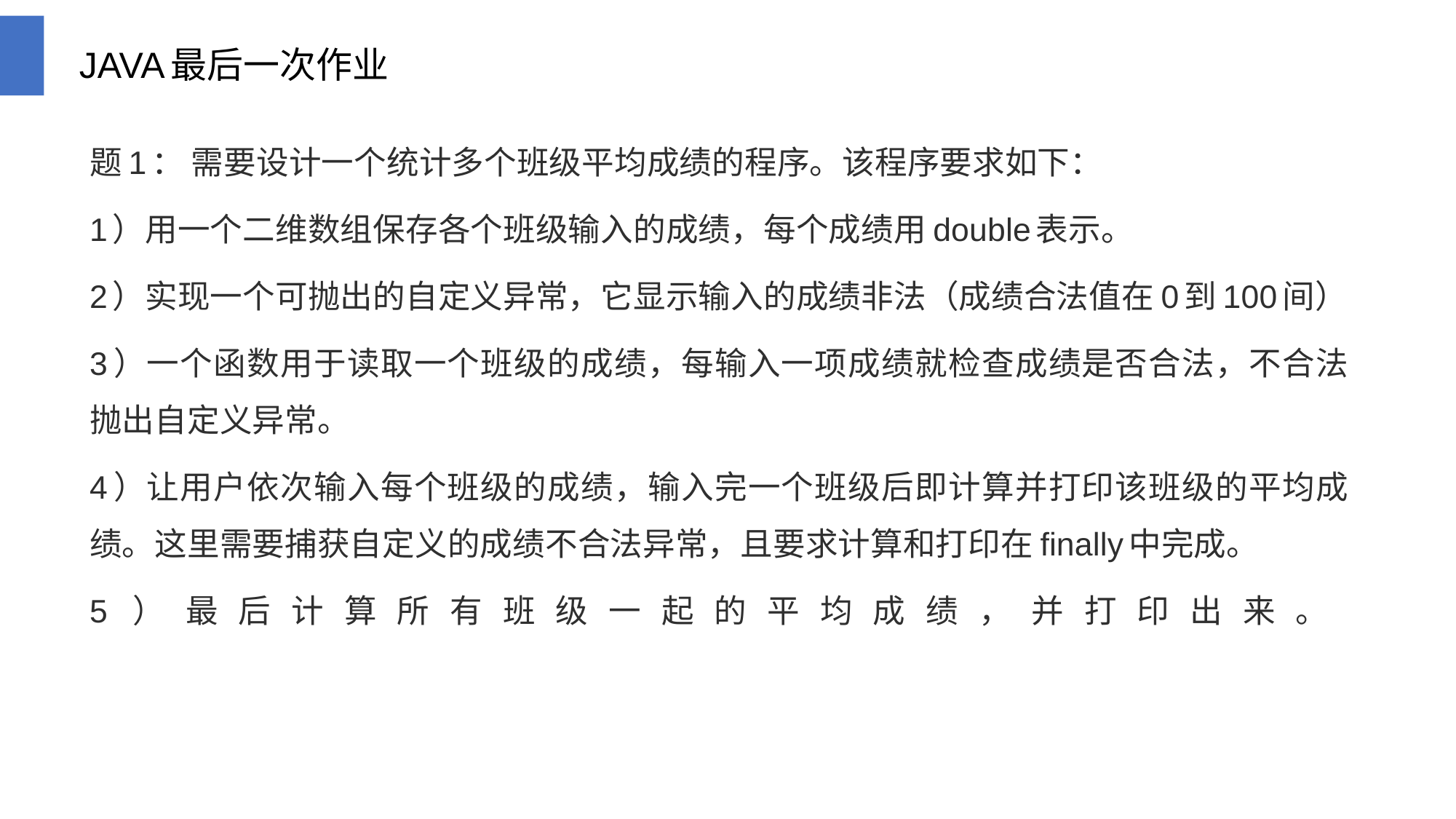

# JAVA最后一次作业
题1： 需要设计一个统计多个班级平均成绩的程序。该程序要求如下：
1）用一个二维数组保存各个班级输入的成绩，每个成绩用double表示。
2）实现一个可抛出的自定义异常，它显示输入的成绩非法（成绩合法值在0到100间）
3）一个函数用于读取一个班级的成绩，每输入一项成绩就检查成绩是否合法，不合法抛出自定义异常。
4）让用户依次输入每个班级的成绩，输入完一个班级后即计算并打印该班级的平均成绩。这里需要捕获自定义的成绩不合法异常，且要求计算和打印在finally中完成。
5）最后计算所有班级一起的平均成绩，并打印出来。